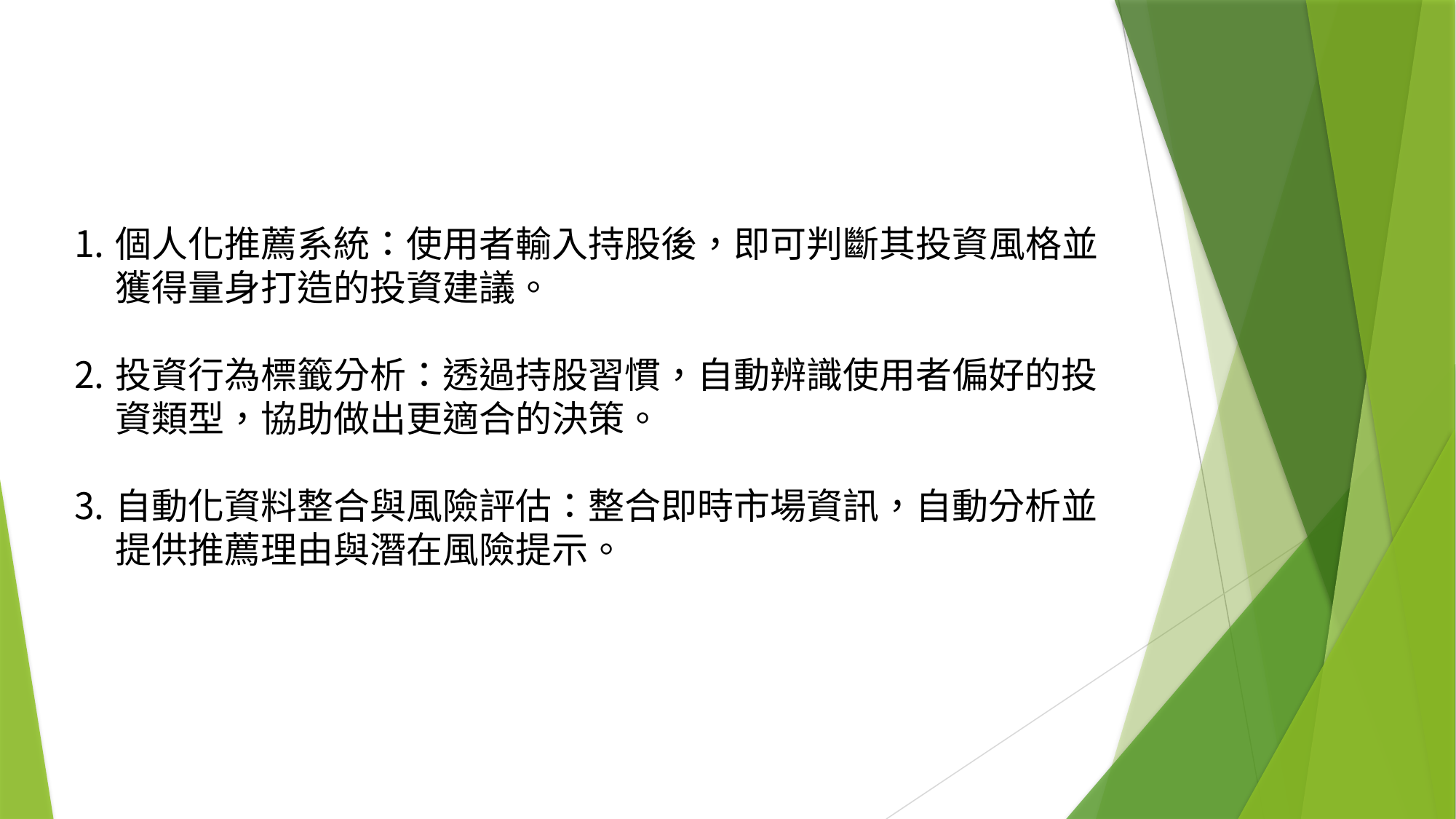

#
個人化推薦系統：使用者輸入持股後，即可判斷其投資風格並獲得量身打造的投資建議。

投資行為標籤分析：透過持股習慣，自動辨識使用者偏好的投資類型，協助做出更適合的決策。

自動化資料整合與風險評估：整合即時市場資訊，自動分析並提供推薦理由與潛在風險提示。